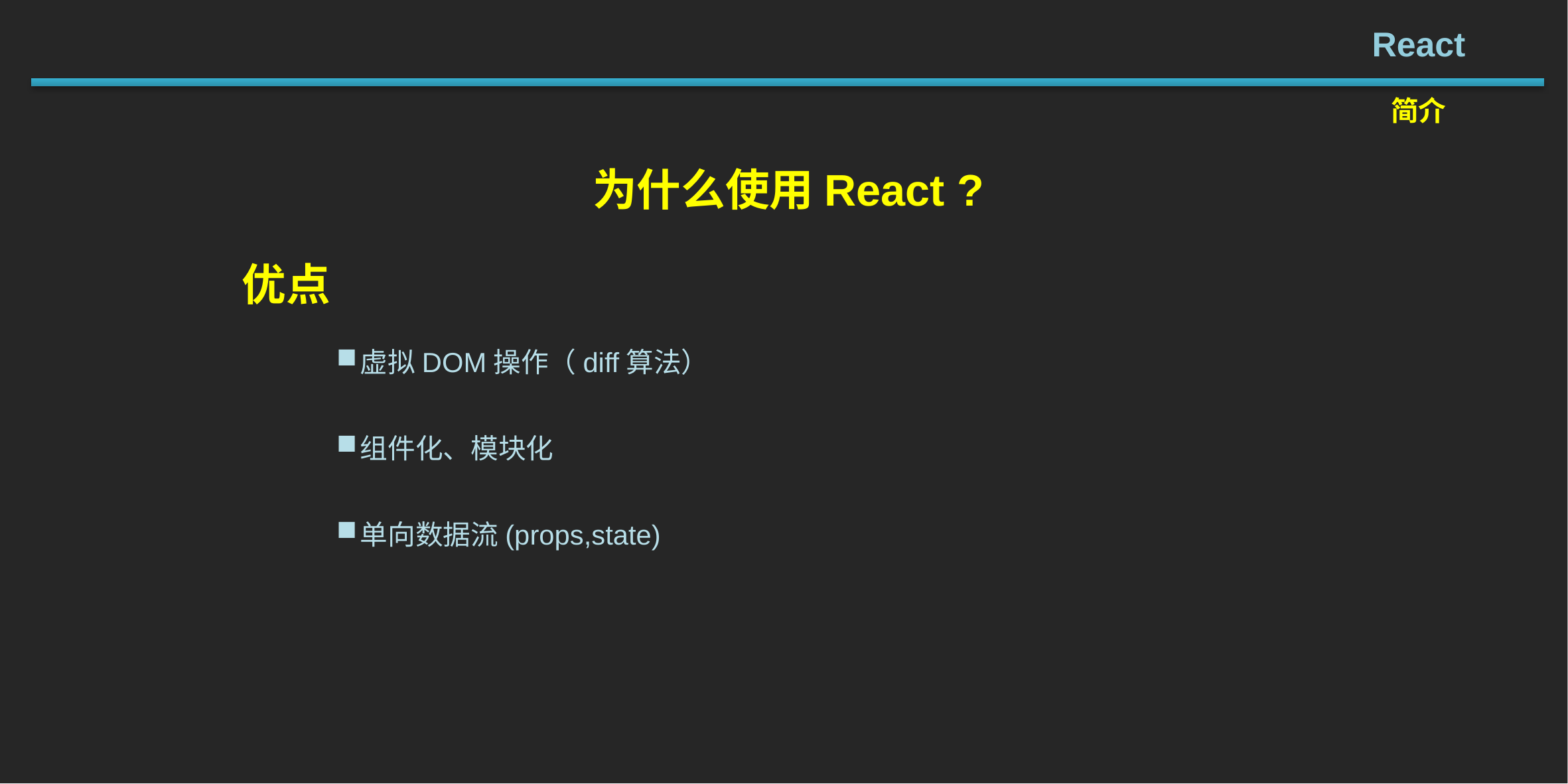

# React

简介
为什么使用React ?
优点
虚拟DOM操作（diff算法）

组件化、模块化

单向数据流(props,state)